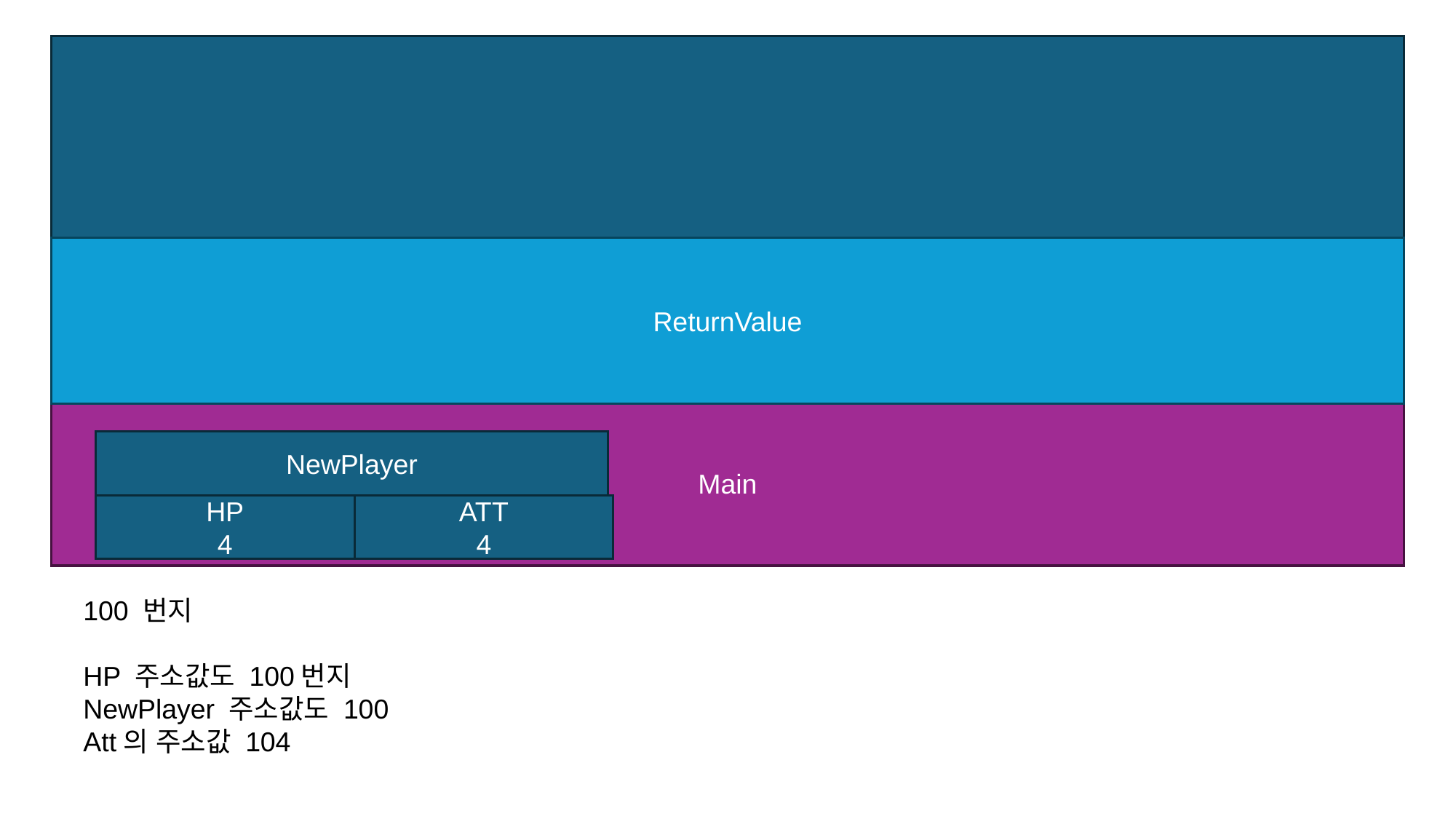

함수 스택
ReturnValue
Main
NewPlayer
HP
4
ATT
4
100 번지

HP 주소값도 100번지
NewPlayer 주소값도 100
Att의 주소값 104